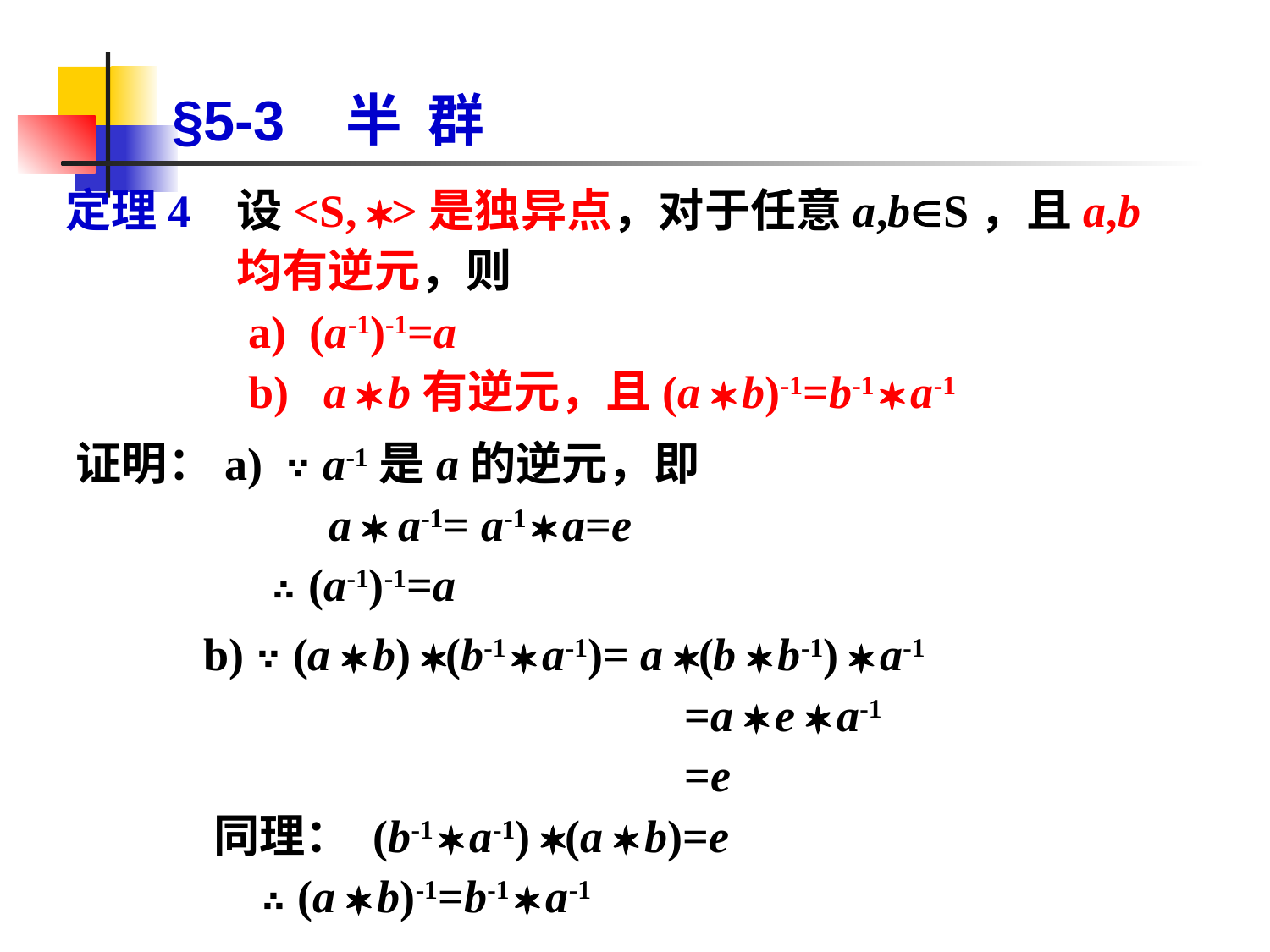

# §5-3   半  群
定理4   设<S, ∗>是独异点，对于任意a,b∈S，且a,b均有逆元，则
                a)  (a-1)-1=a
                b)   a ∗ b有逆元，且(a ∗ b)-1=b-1 ∗ a-1
证明：a)  ∵ a-1是a的逆元，即
	           a ∗ a-1= a-1 ∗ a=e
	      ∴ (a-1)-1=a
 b) ∵ (a ∗ b) ∗(b-1 ∗ a-1)= a ∗(b ∗ b-1) ∗ a-1
                                                                           =a ∗ e ∗ a-1
                                                                           =e
 同理： (b-1 ∗ a-1) ∗(a ∗ b)=e
      ∴ (a ∗ b)-1=b-1 ∗ a-1
17